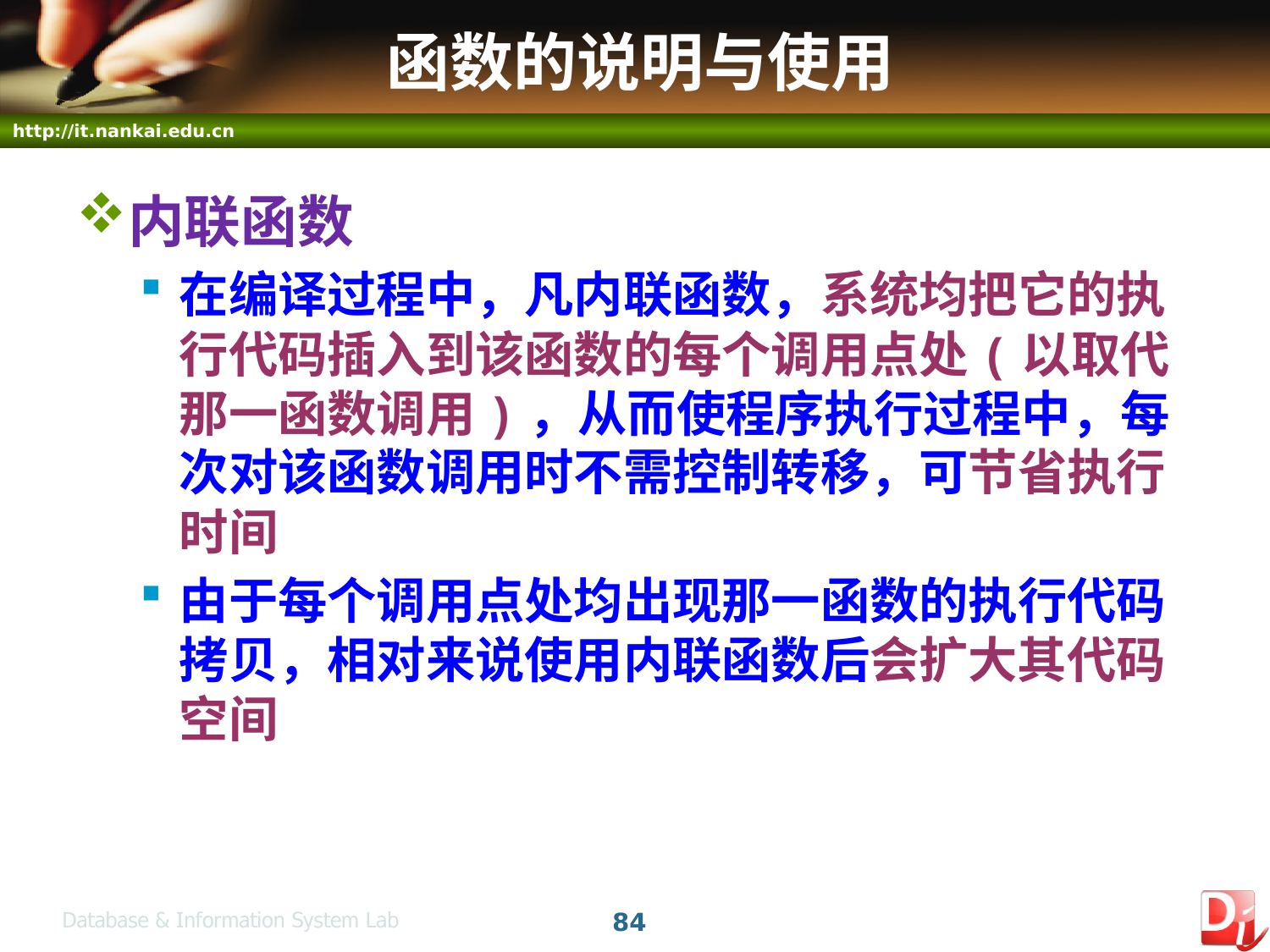

# 函数的说明与使用
内联函数
在编译过程中，凡内联函数，系统均把它的执行代码插入到该函数的每个调用点处(以取代那一函数调用)，从而使程序执行过程中，每次对该函数调用时不需控制转移，可节省执行时间
由于每个调用点处均出现那一函数的执行代码拷贝，相对来说使用内联函数后会扩大其代码空间
84
Database & Information System Lab